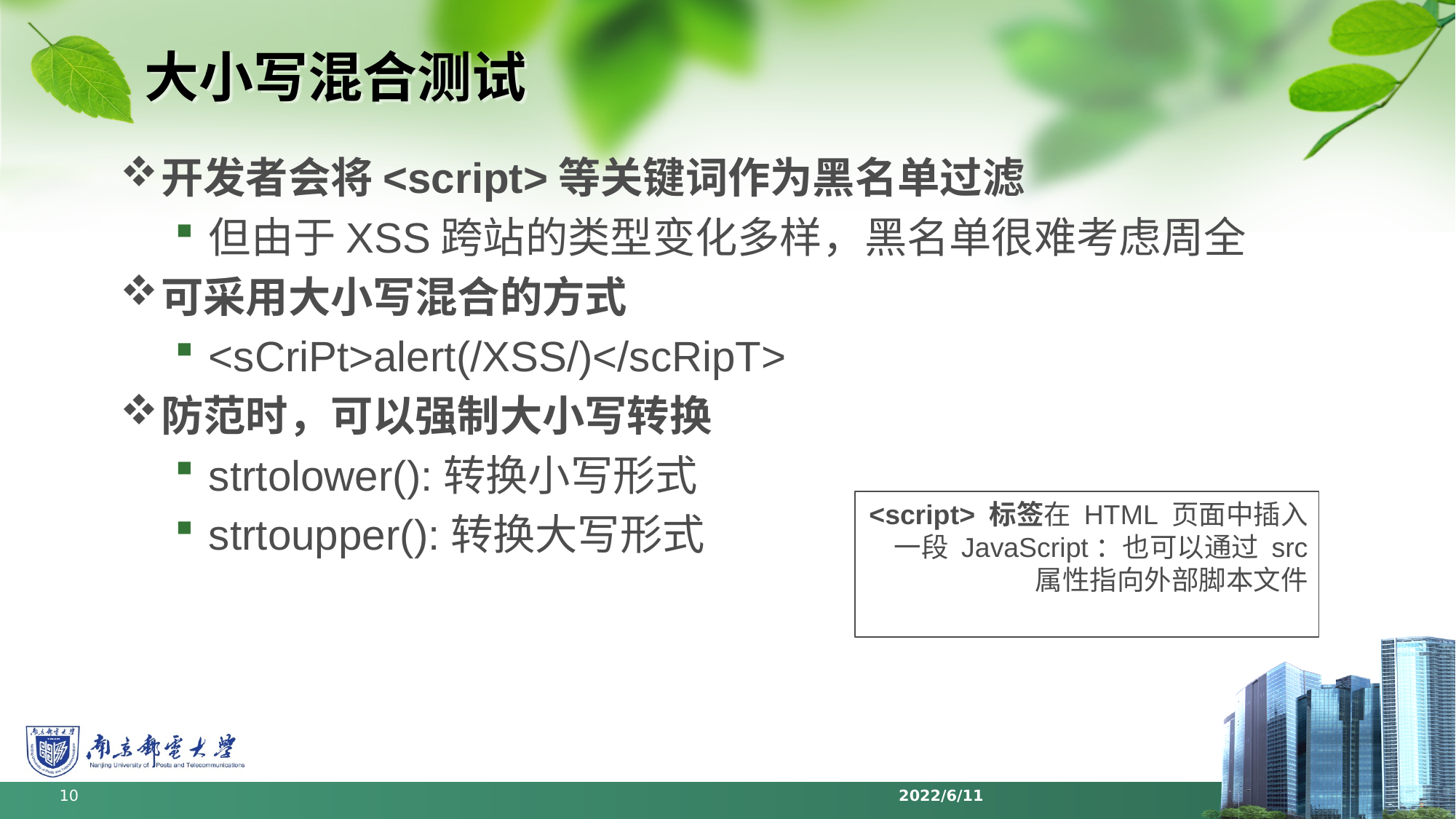

# 大小写混合测试
开发者会将<script>等关键词作为黑名单过滤
但由于XSS跨站的类型变化多样，黑名单很难考虑周全
可采用大小写混合的方式
<sCriPt>alert(/XSS/)</scRipT>
防范时，可以强制大小写转换
strtolower():转换小写形式
strtoupper():转换大写形式
<script> 标签在 HTML 页面中插入一段 JavaScript：也可以通过 src 属性指向外部脚本文件

10
2022/6/11